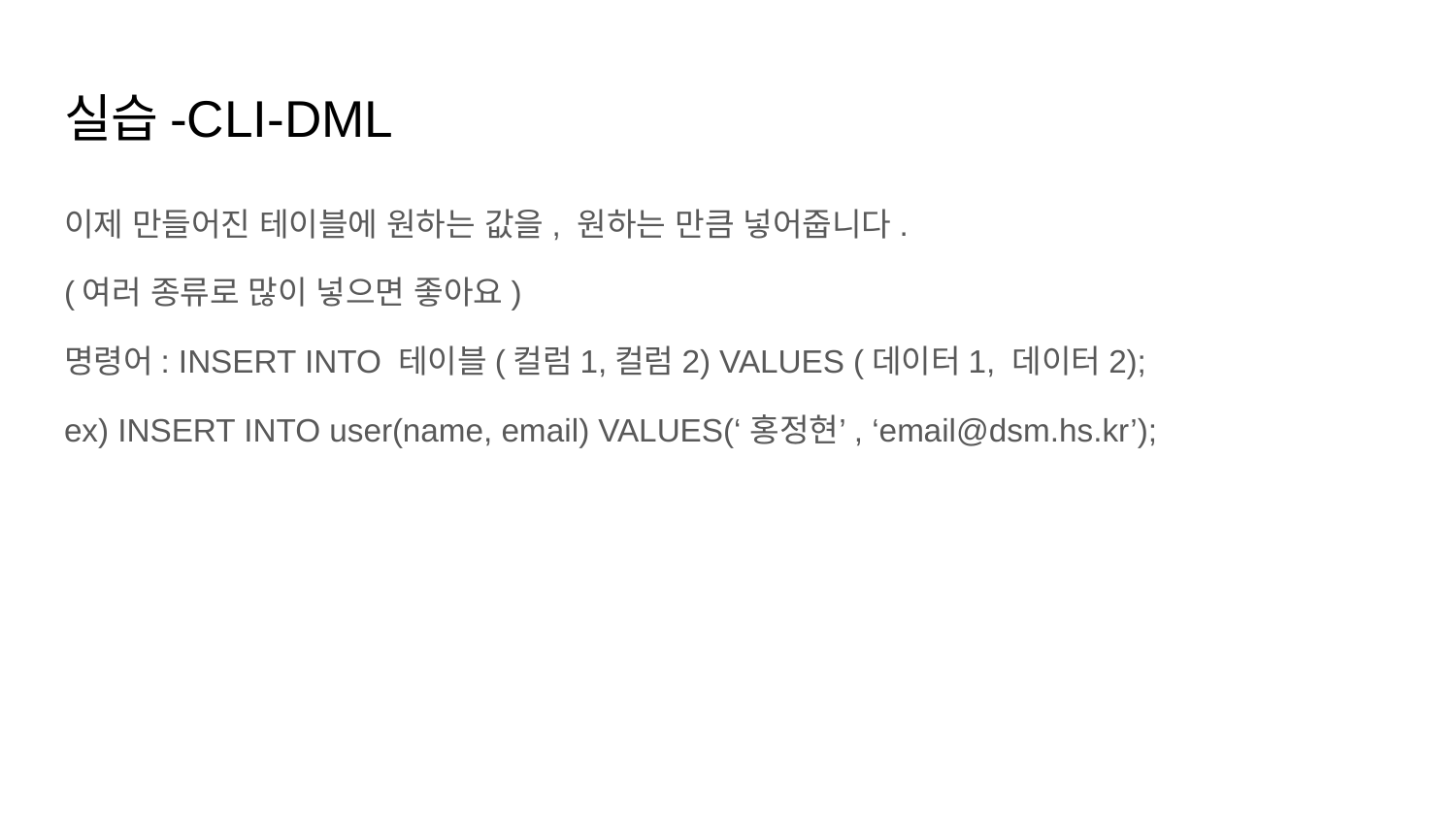

# 실습-CLI-DML
이제 만들어진 테이블에 원하는 값을, 원하는 만큼 넣어줍니다.
(여러 종류로 많이 넣으면 좋아요)
명령어: INSERT INTO 테이블(컬럼1,컬럼2) VALUES (데이터1, 데이터2);
ex) INSERT INTO user(name, email) VALUES(‘홍정현’, ‘email@dsm.hs.kr’);